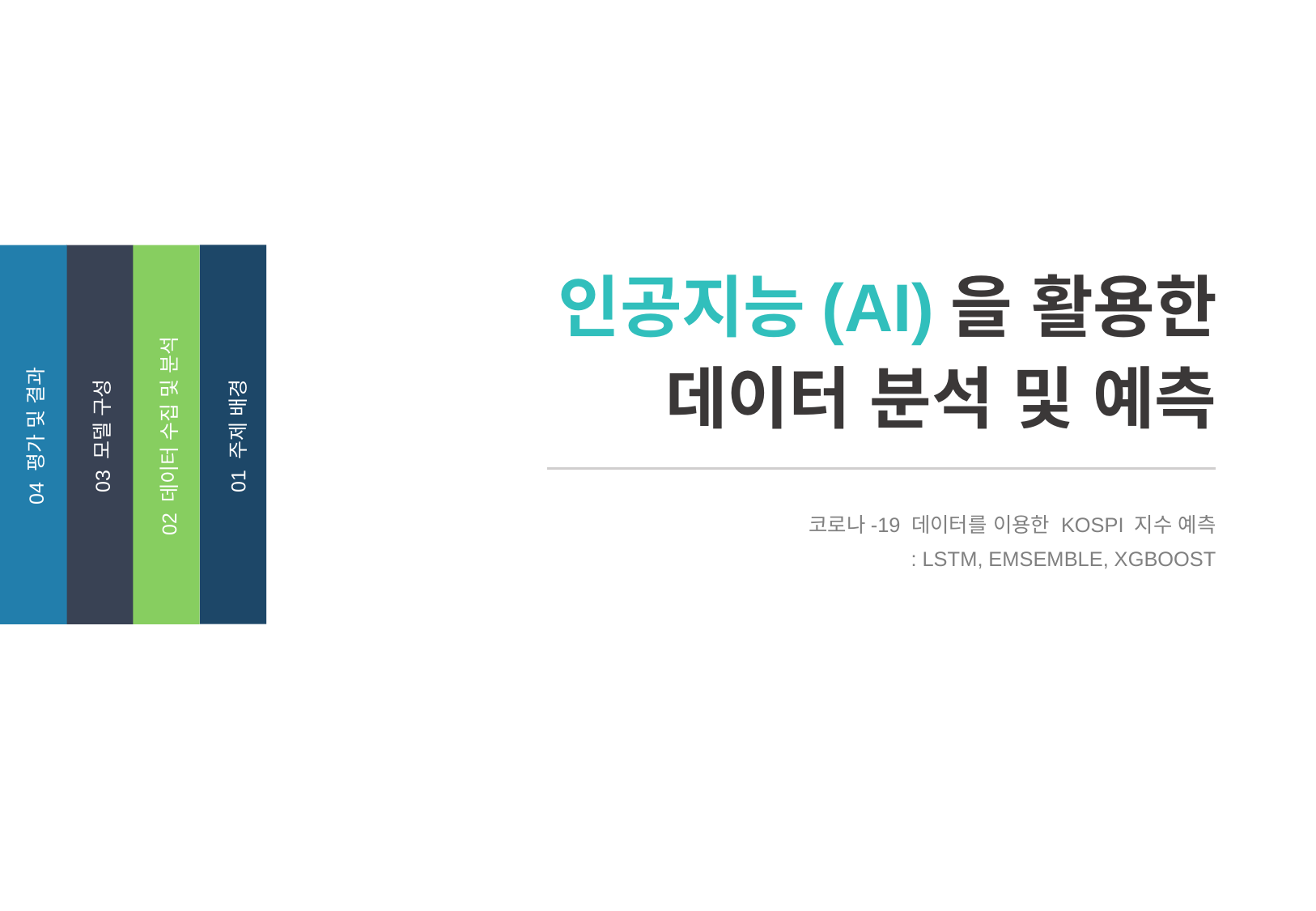

인공지능(AI)을 활용한
데이터 분석 및 예측
01
01 주제 배경
04 평가 및 결과
03 모델 구성
02 데이터 수집 및 분석
코로나-19 데이터를 이용한 KOSPI 지수 예측
: LSTM, EMSEMBLE, XGBOOST